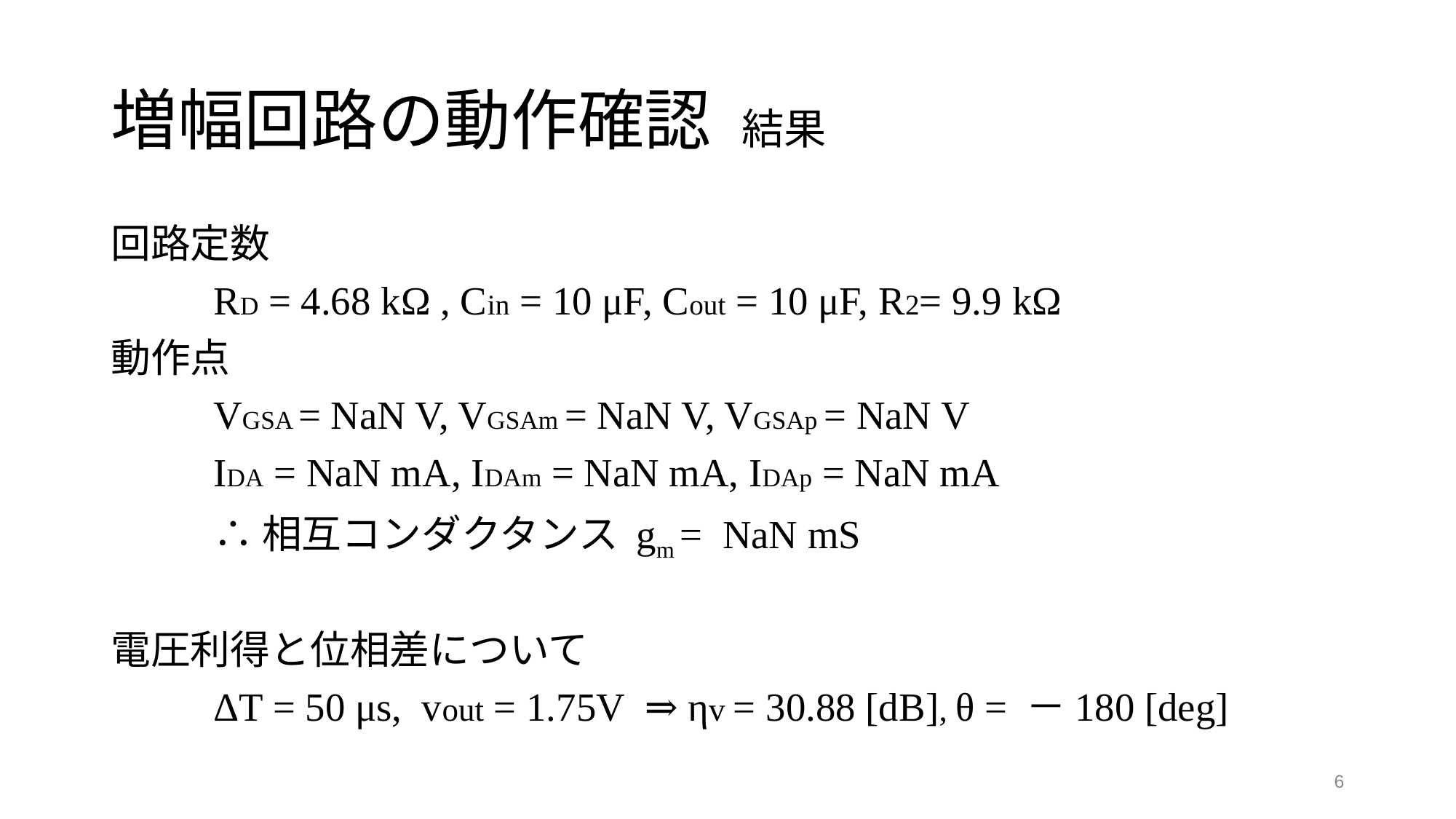

# 増幅回路の動作確認  結果
回路定数
	RD = 4.68 kΩ , Cin = 10 μF, Cout = 10 μF, R2= 9.9 kΩ
動作点
	VGSA = NaN V, VGSAm = NaN V, VGSAp = NaN V
	IDA = NaN mA, IDAm = NaN mA, IDAp = NaN mA
	∴相互コンダクタンス gm =  NaN mS

電圧利得と位相差について
	ΔT = 50 μs,  vout = 1.75V  ⇒ ηv = 30.88 [dB], θ = －180 [deg]

6